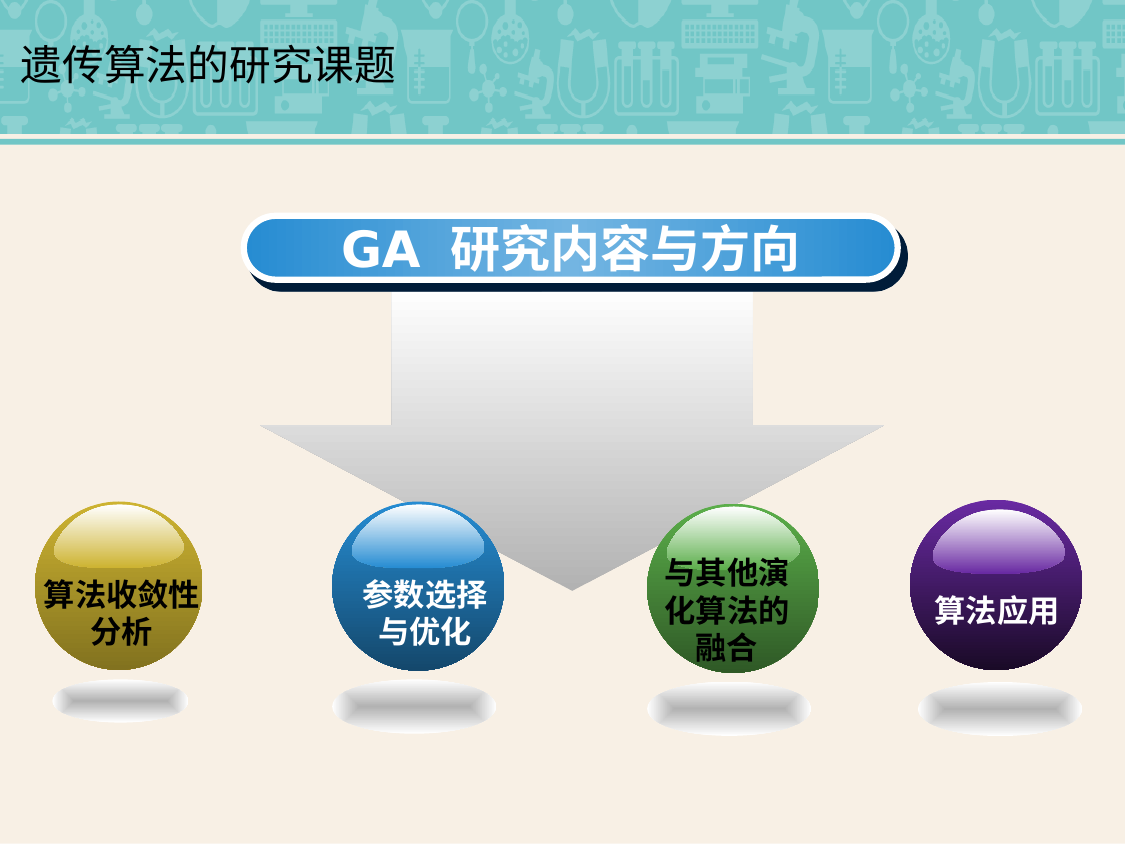

遗传算法的研究课题
GA 研究内容与方向

算法应用

算法收敛性
分析

参数选择与优化

与其他演化算法的融合